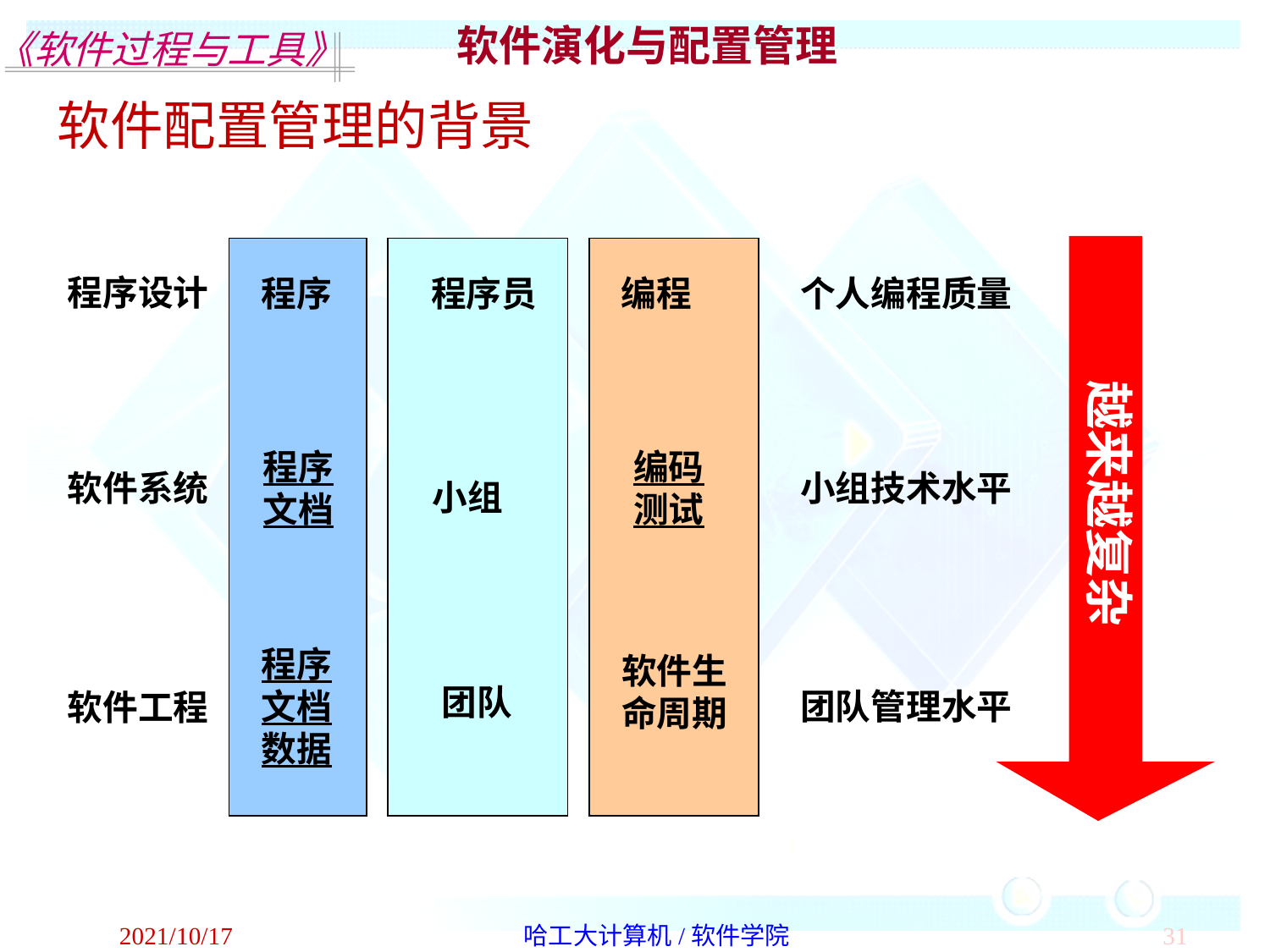

软件演化与配置管理
软件配置管理的背景

越来越复杂

程序设计
程序
程序员
编程
个人编程质量
程序
文档
编码
测试
小组
软件系统
小组技术水平
程序
文档
数据
软件生
命周期
团队
团队管理水平
软件工程